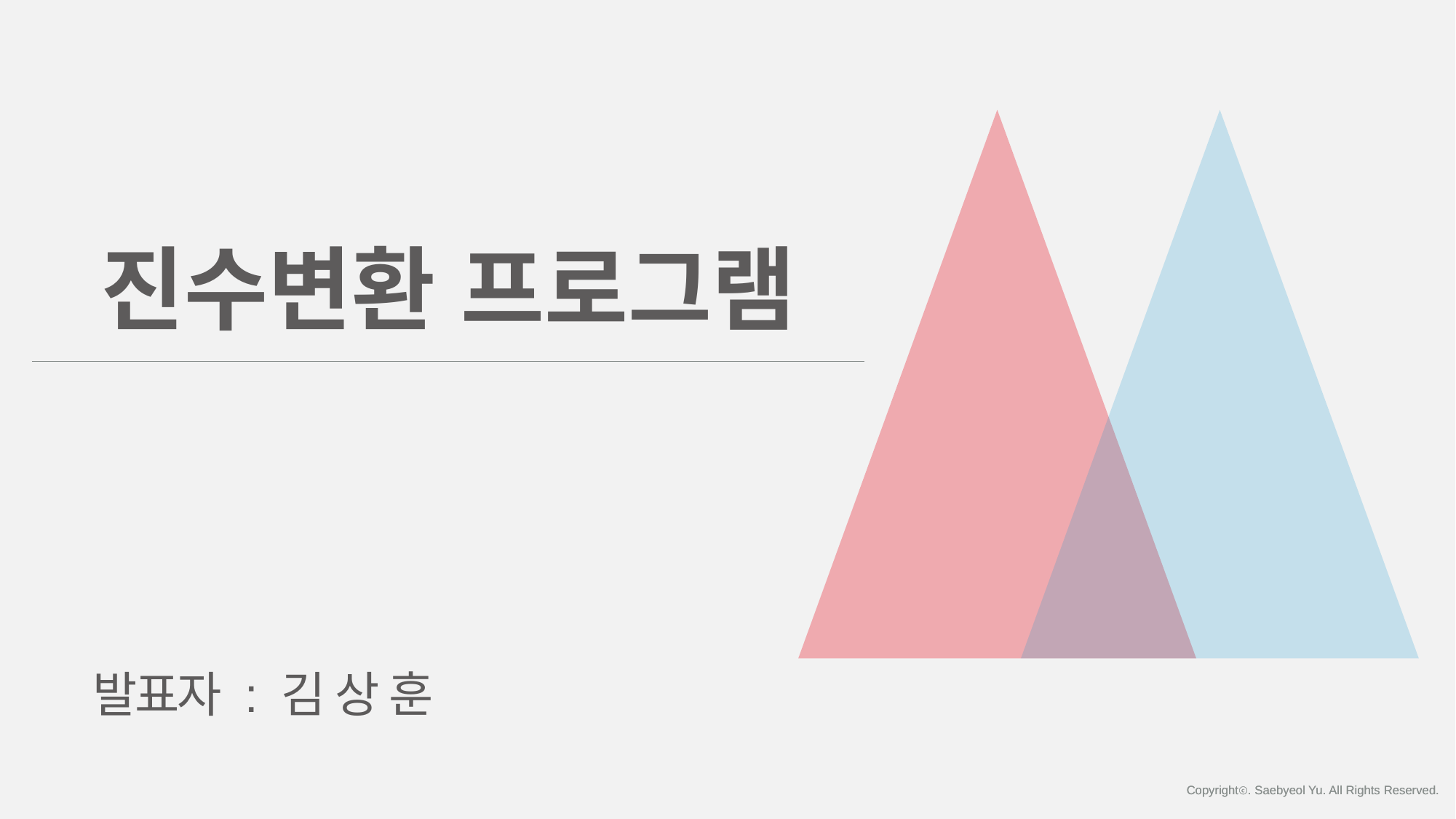

진수변환 프로그램
발표자 : 김 상 훈
Copyrightⓒ. Saebyeol Yu. All Rights Reserved.